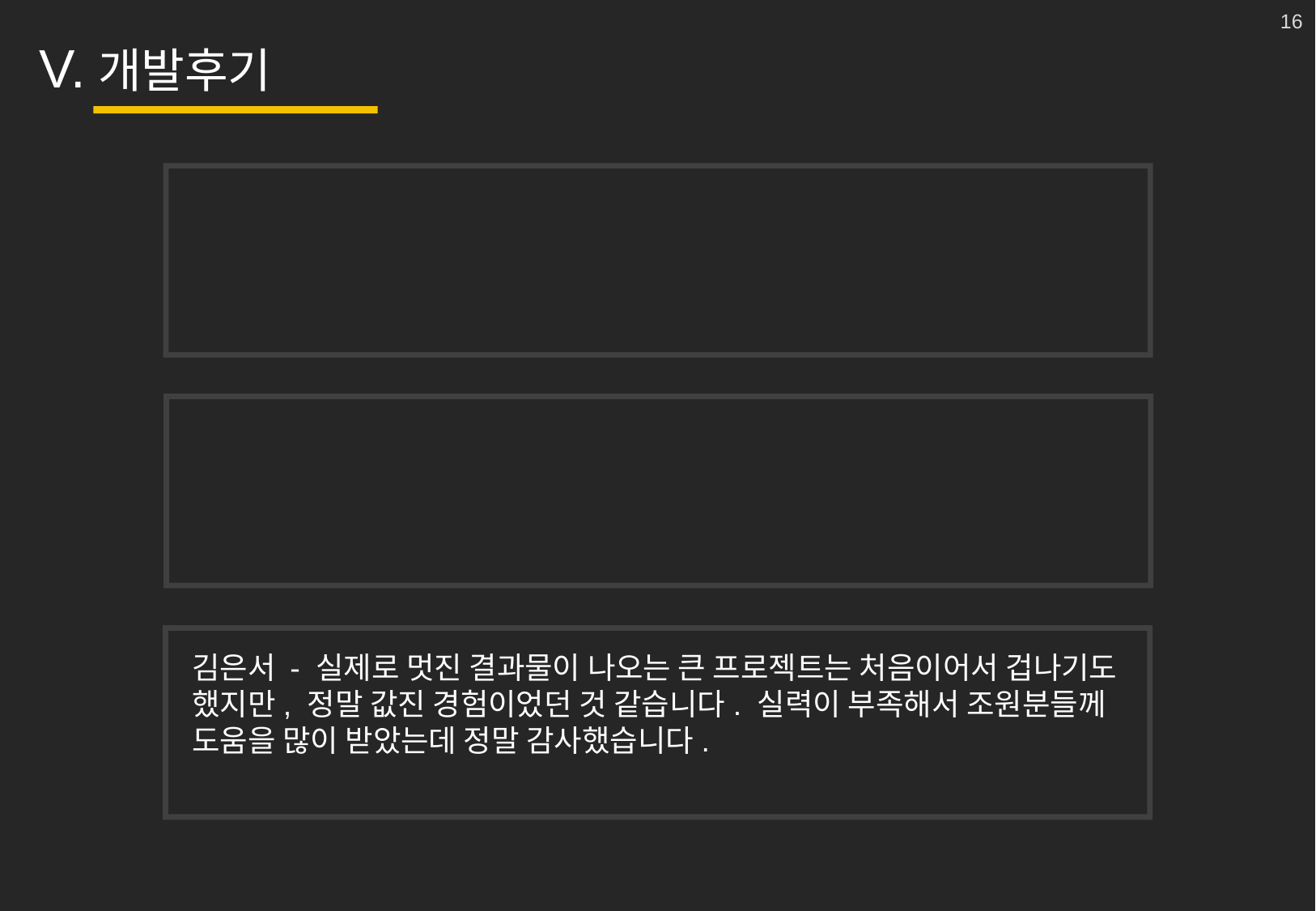

16
V.개발후기

김은서 - 실제로 멋진 결과물이 나오는 큰 프로젝트는 처음이어서 겁나기도 했지만, 정말 값진 경험이었던 것 같습니다. 실력이 부족해서 조원분들께 도움을 많이 받았는데 정말 감사했습니다.